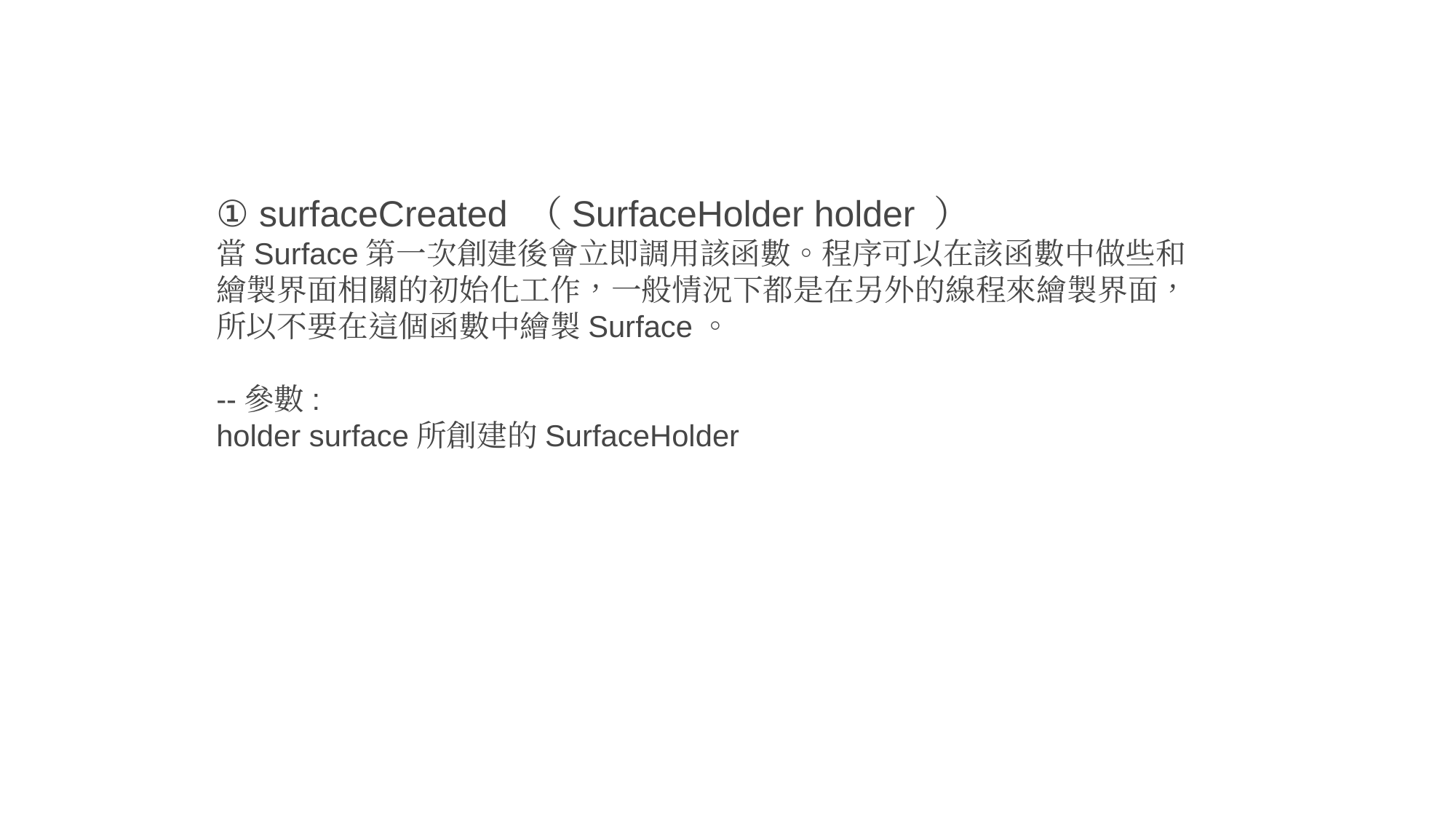

① surfaceCreated （SurfaceHolder holder ）
當Surface第一次創建後會立即調用該函數。程序可以在該函數中做些和繪製界面相關的初始化工作，一般情況下都是在另外的線程來繪製界面，所以不要在這個函數中繪製Surface。

--參數:
holder surface所創建的SurfaceHolder